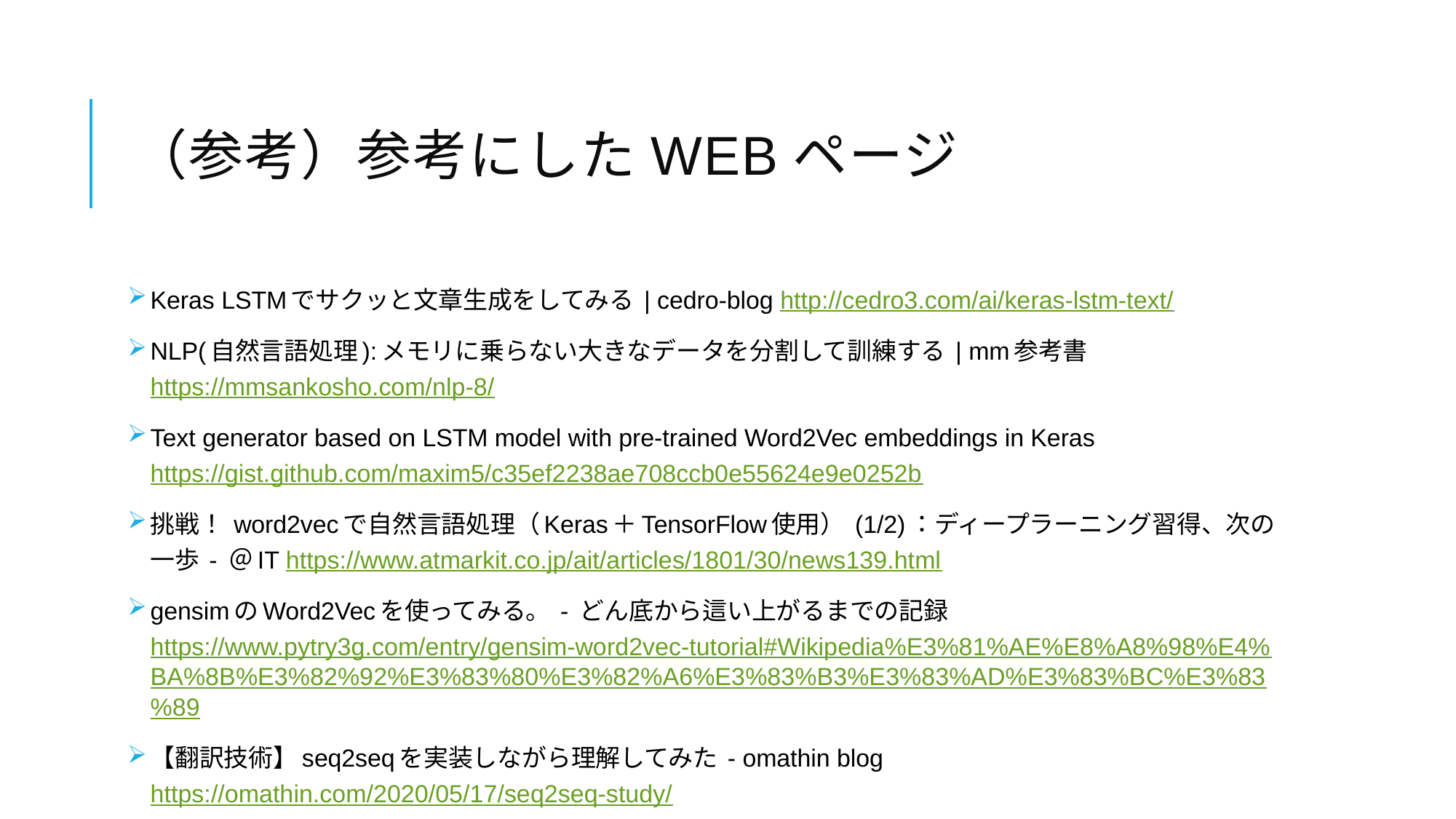

# （参考）参考にしたWebページ
Keras LSTMでサクッと文章生成をしてみる | cedro-blog http://cedro3.com/ai/keras-lstm-text/
NLP(自然言語処理):メモリに乗らない大きなデータを分割して訓練する | mm参考書 https://mmsankosho.com/nlp-8/
Text generator based on LSTM model with pre-trained Word2Vec embeddings in Keras https://gist.github.com/maxim5/c35ef2238ae708ccb0e55624e9e0252b
挑戦！ word2vecで自然言語処理（Keras＋TensorFlow使用） (1/2)：ディープラーニング習得、次の一歩 - ＠IT https://www.atmarkit.co.jp/ait/articles/1801/30/news139.html
gensimのWord2Vecを使ってみる。 - どん底から這い上がるまでの記録 https://www.pytry3g.com/entry/gensim-word2vec-tutorial#Wikipedia%E3%81%AE%E8%A8%98%E4%BA%8B%E3%82%92%E3%83%80%E3%82%A6%E3%83%B3%E3%83%AD%E3%83%BC%E3%83%89
【翻訳技術】seq2seqを実装しながら理解してみた - omathin blog https://omathin.com/2020/05/17/seq2seq-study/